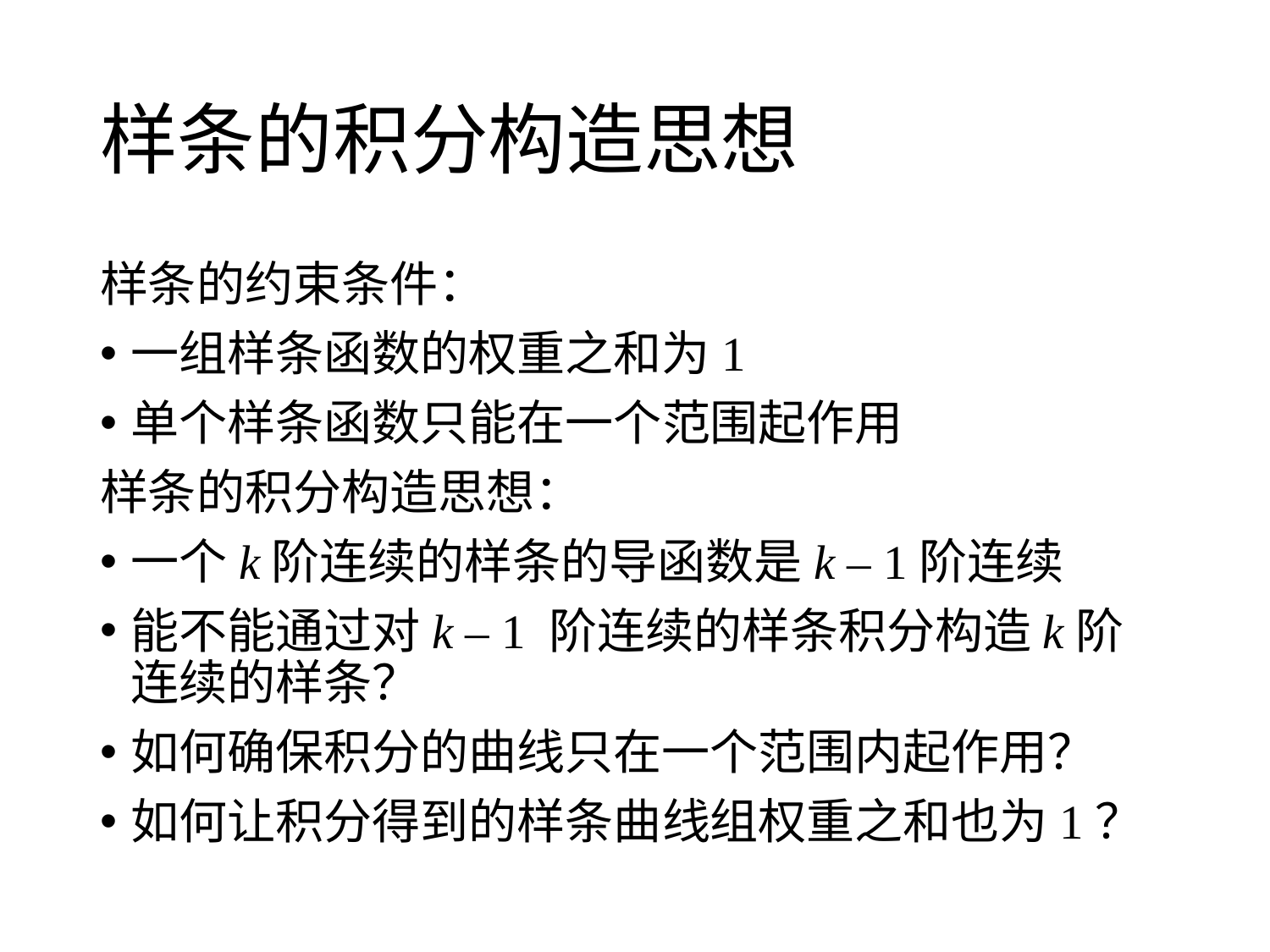

# 样条的积分构造思想
样条的约束条件：
一组样条函数的权重之和为1
单个样条函数只能在一个范围起作用
样条的积分构造思想：
一个k阶连续的样条的导函数是k – 1阶连续
能不能通过对k – 1 阶连续的样条积分构造k阶连续的样条？
如何确保积分的曲线只在一个范围内起作用？
如何让积分得到的样条曲线组权重之和也为1？